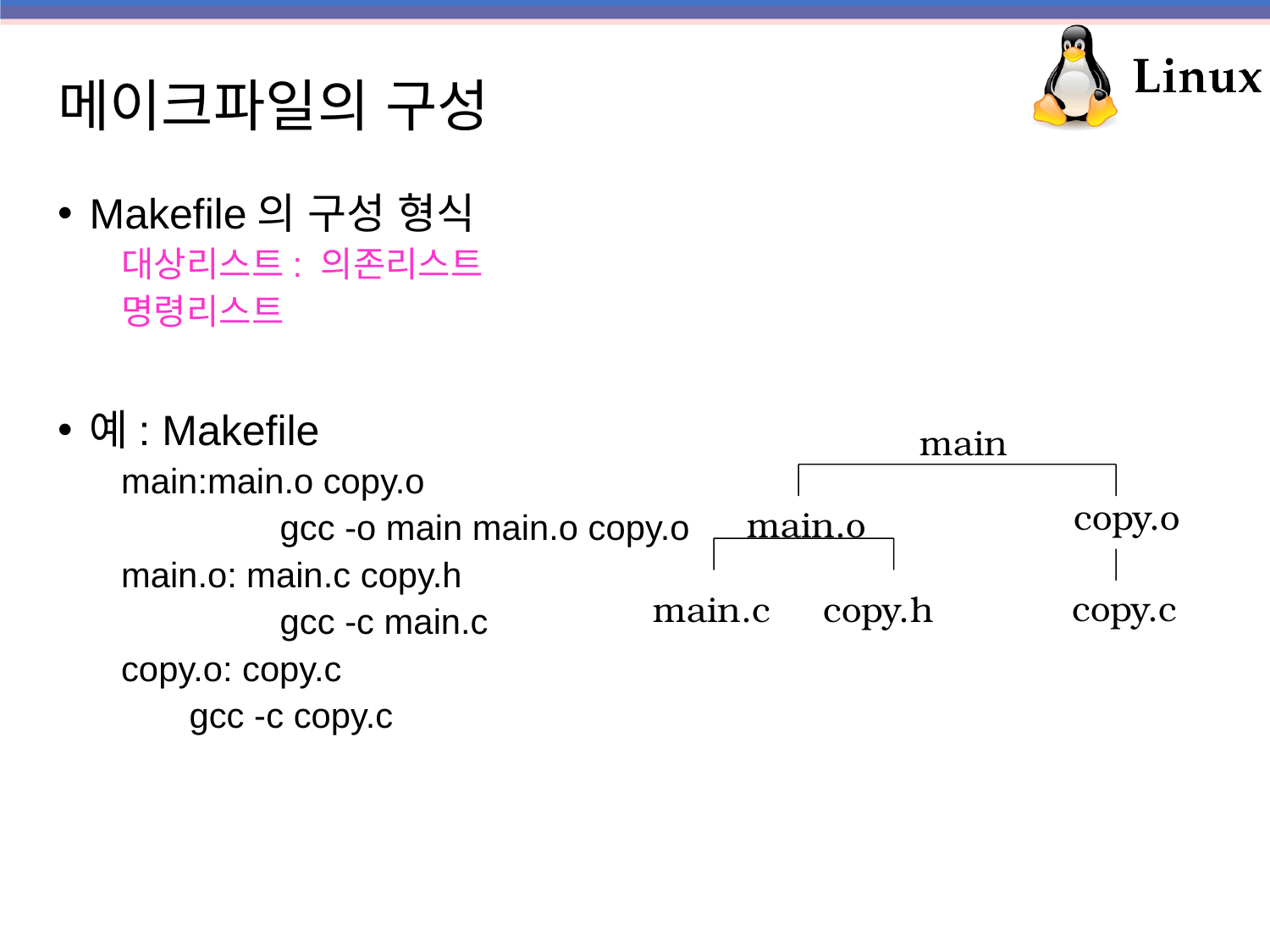

# 메이크파일의 구성
Makefile의 구성 형식
대상리스트: 의존리스트
명령리스트

예: Makefile
main:main.o copy.o
		gcc -o main main.o copy.o
main.o: main.c copy.h
		gcc -c main.c
copy.o: copy.c
       gcc -c copy.c

main

copy.o
main.o

   copy.c
  main.c
   copy.h